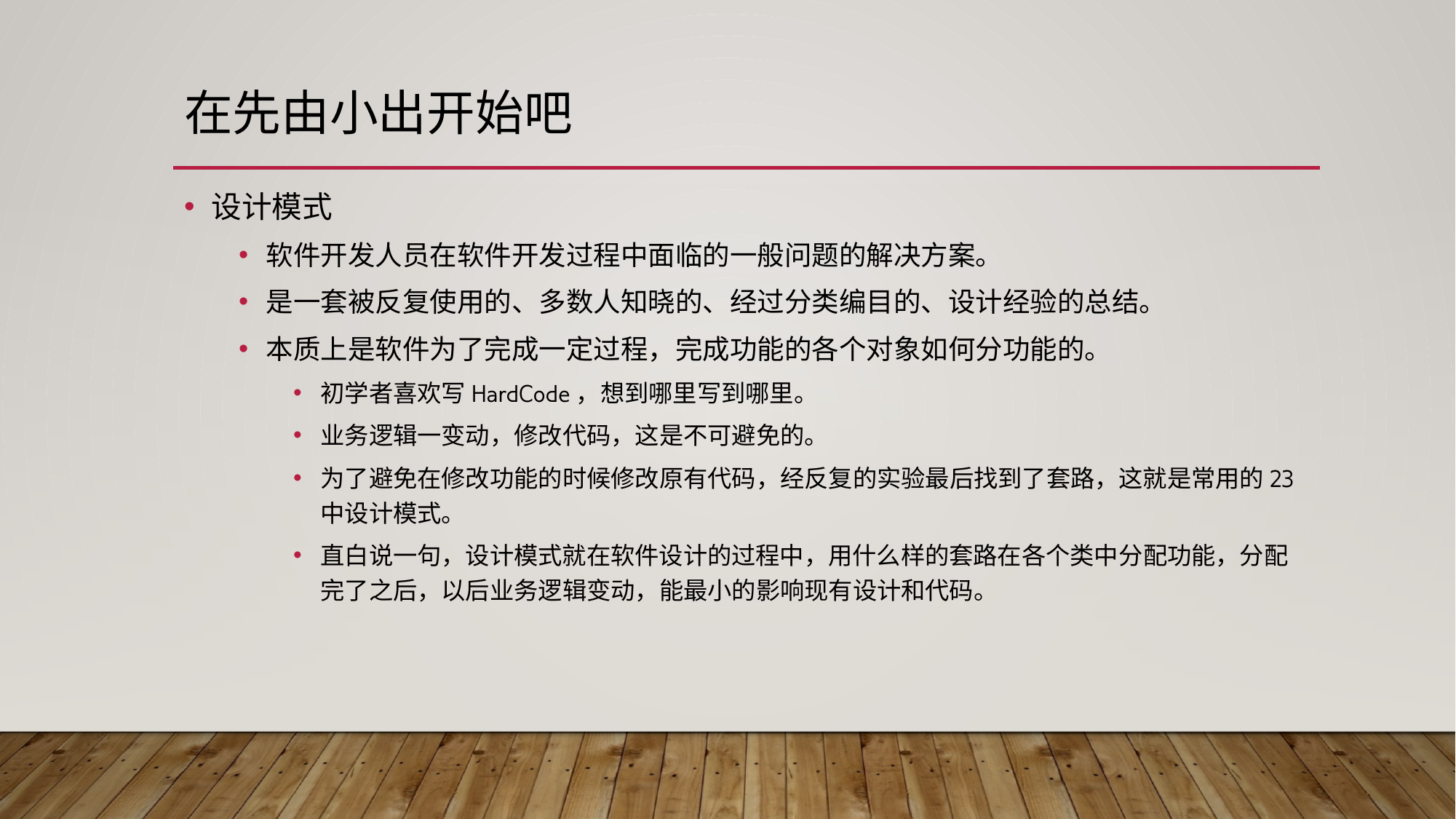

# 在先由小出开始吧
设计模式
软件开发人员在软件开发过程中面临的一般问题的解决方案。
是一套被反复使用的、多数人知晓的、经过分类编目的、设计经验的总结。
本质上是软件为了完成一定过程，完成功能的各个对象如何分功能的。
初学者喜欢写HardCode，想到哪里写到哪里。
业务逻辑一变动，修改代码，这是不可避免的。
为了避免在修改功能的时候修改原有代码，经反复的实验最后找到了套路，这就是常用的23中设计模式。
直白说一句，设计模式就在软件设计的过程中，用什么样的套路在各个类中分配功能，分配完了之后，以后业务逻辑变动，能最小的影响现有设计和代码。